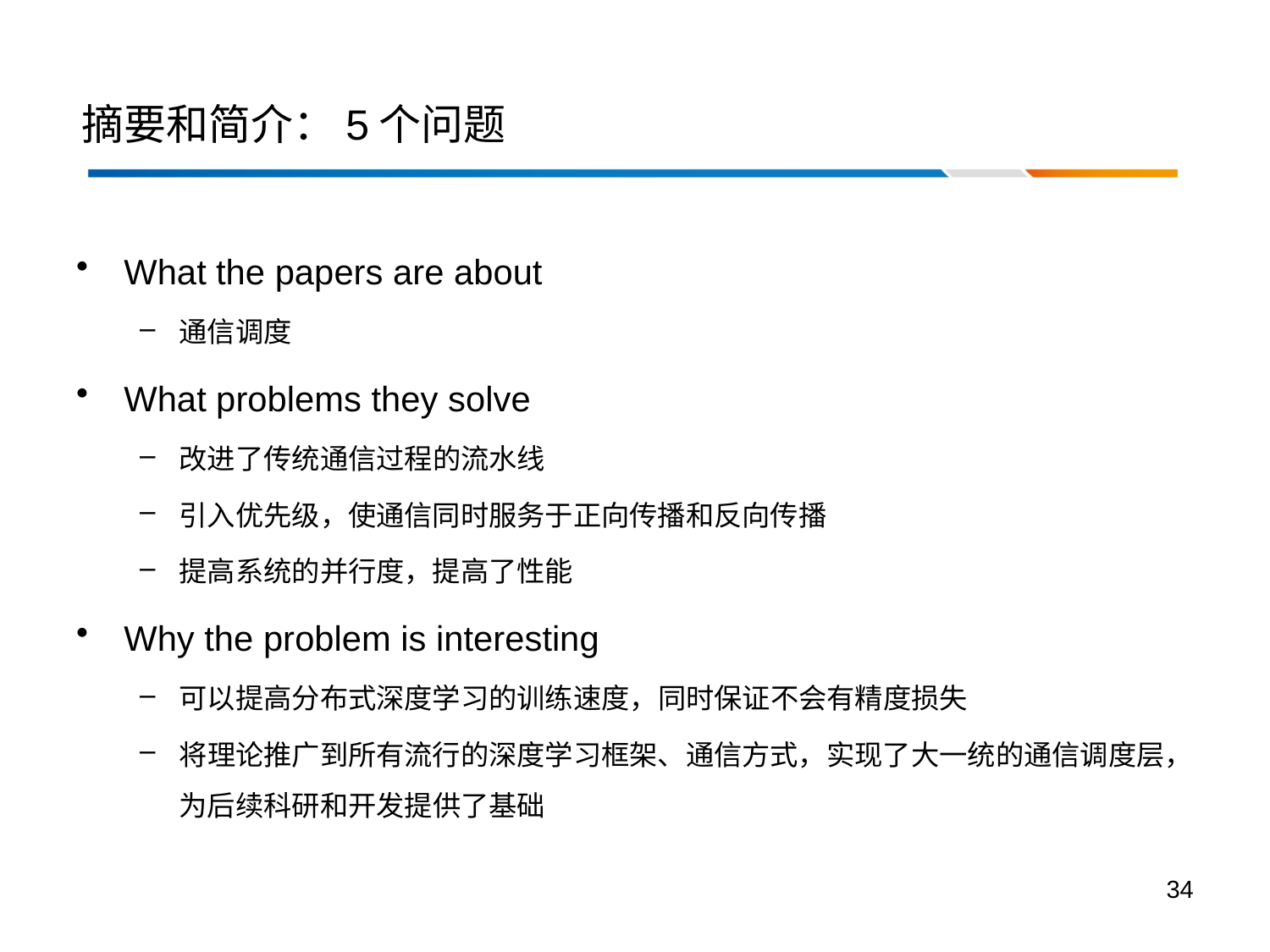

# 摘要和简介：5个问题
What the papers are about
通信调度
What problems they solve
改进了传统通信过程的流水线
引入优先级，使通信同时服务于正向传播和反向传播
提高系统的并行度，提高了性能
Why the problem is interesting
可以提高分布式深度学习的训练速度，同时保证不会有精度损失
将理论推广到所有流行的深度学习框架、通信方式，实现了大一统的通信调度层，为后续科研和开发提供了基础
34